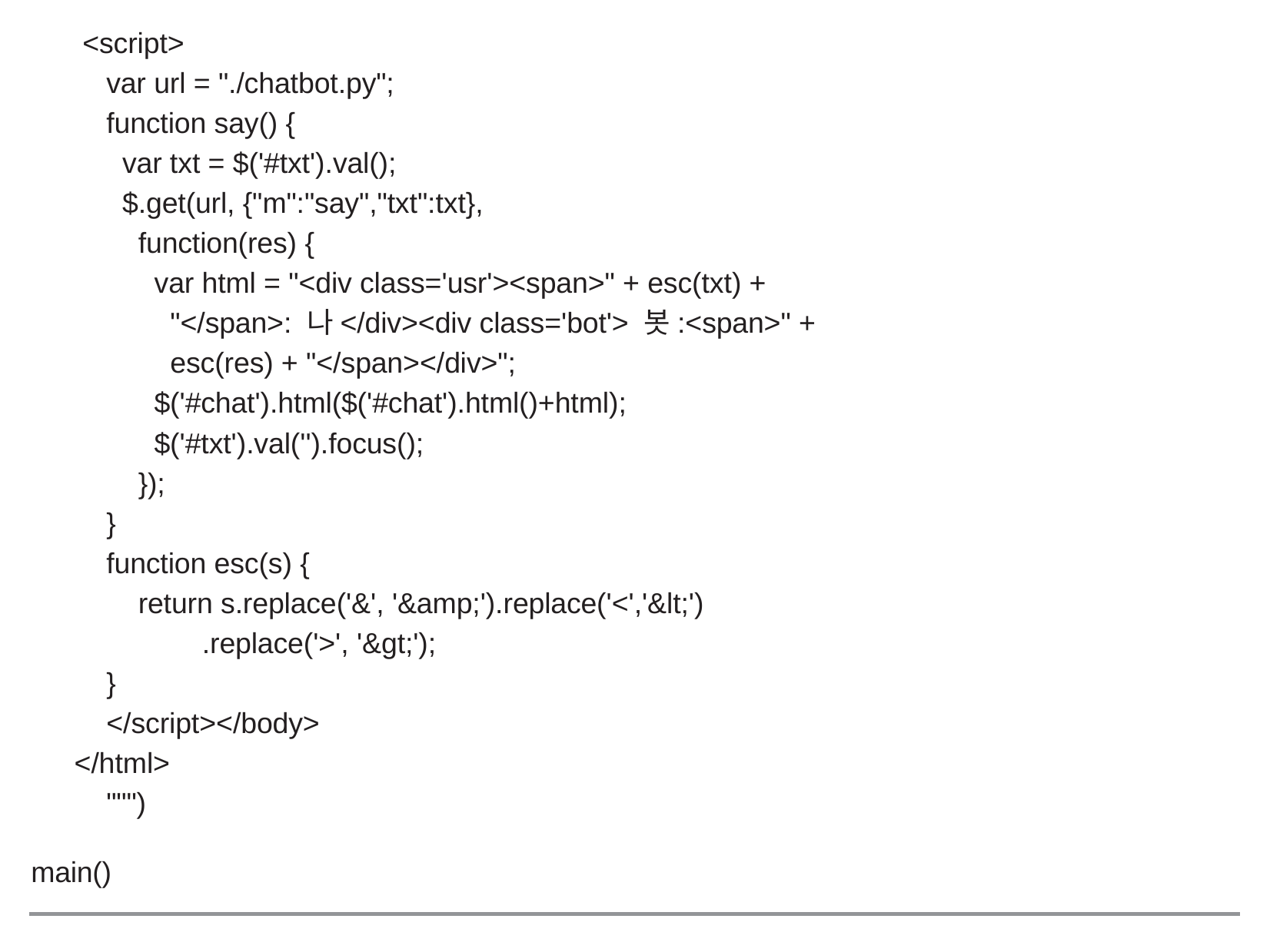

<script>
    var url = "./chatbot.py";
    function say() {
      var txt = $('#txt').val();
      $.get(url, {"m":"say","txt":txt},
        function(res) {
          var html = "<div class='usr'><span>" + esc(txt) +
            "</span>: 나</div><div class='bot'> 봇:<span>" +
            esc(res) + "</span></div>";
          $('#chat').html($('#chat').html()+html);
          $('#txt').val('').focus();
        });
    }
    function esc(s) {
        return s.replace('&', '&amp;').replace('<','&lt;')
                .replace('>', '&gt;');
    }
    </script></body>
</html>
    """)

main()